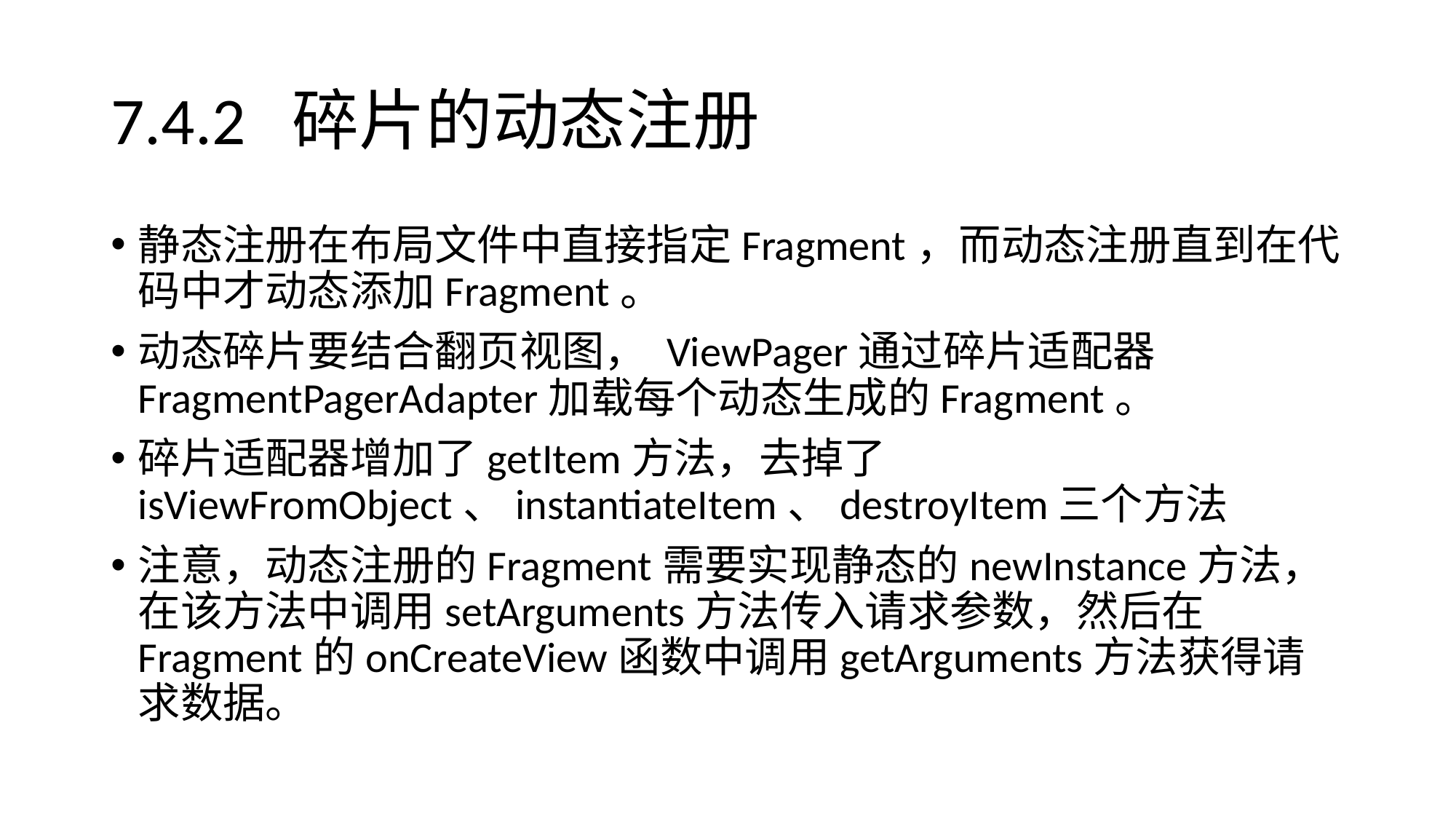

# 7.4.2  碎片的动态注册
静态注册在布局文件中直接指定Fragment，而动态注册直到在代码中才动态添加Fragment。
动态碎片要结合翻页视图， ViewPager通过碎片适配器FragmentPagerAdapter加载每个动态生成的Fragment。
碎片适配器增加了getItem方法，去掉了isViewFromObject、instantiateItem、destroyItem三个方法
注意，动态注册的Fragment需要实现静态的newInstance方法，在该方法中调用setArguments方法传入请求参数，然后在Fragment的onCreateView函数中调用getArguments方法获得请求数据。